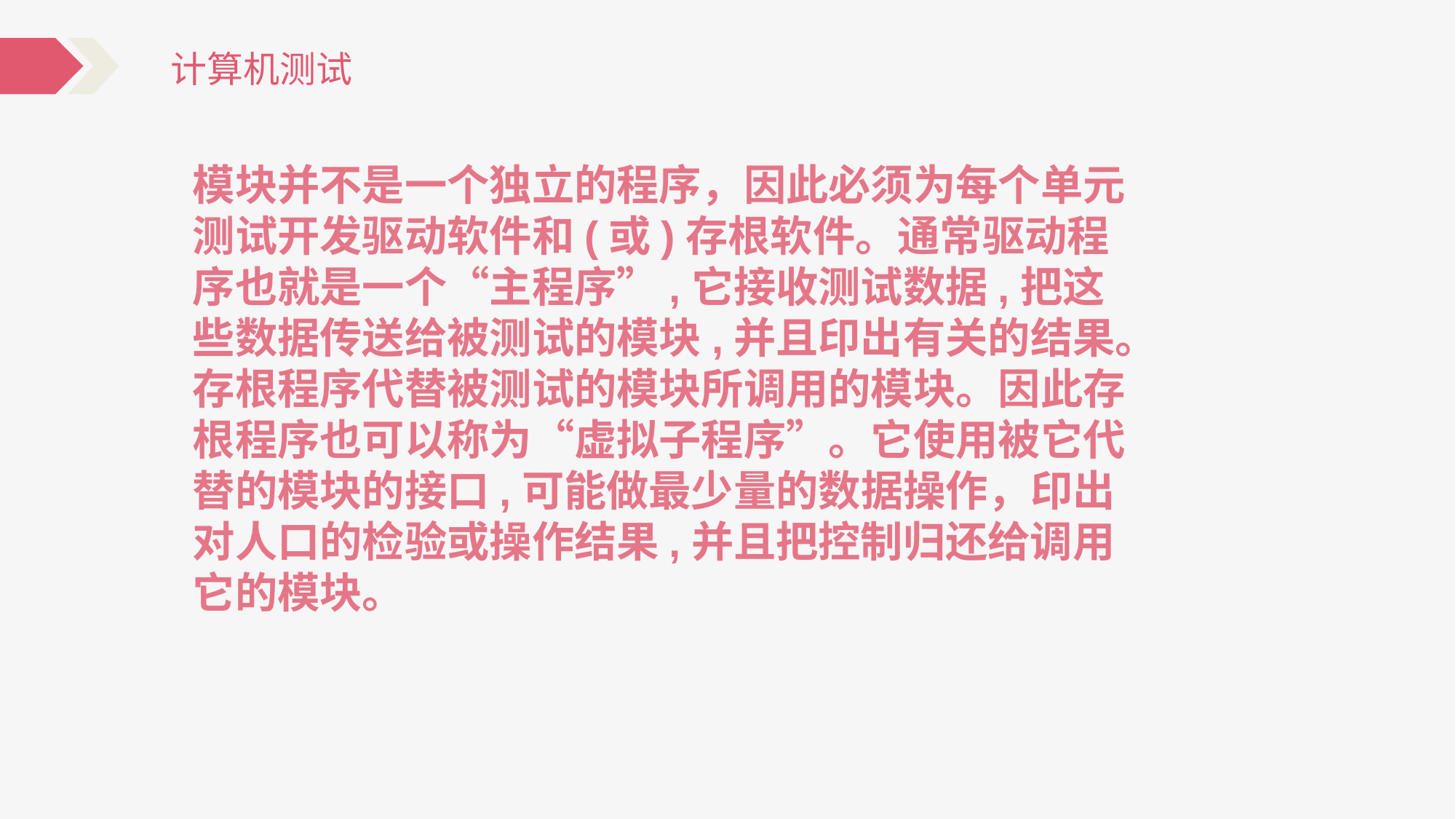

计算机测试
模块并不是一个独立的程序，因此必须为每个单元测试开发驱动软件和(或)存根软件。通常驱动程序也就是一个“主程序”,它接收测试数据,把这些数据传送给被测试的模块,并且印出有关的结果。存根程序代替被测试的模块所调用的模块。因此存根程序也可以称为“虚拟子程序”。它使用被它代替的模块的接口,可能做最少量的数据操作，印出对人口的检验或操作结果,并且把控制归还给调用它的模块。